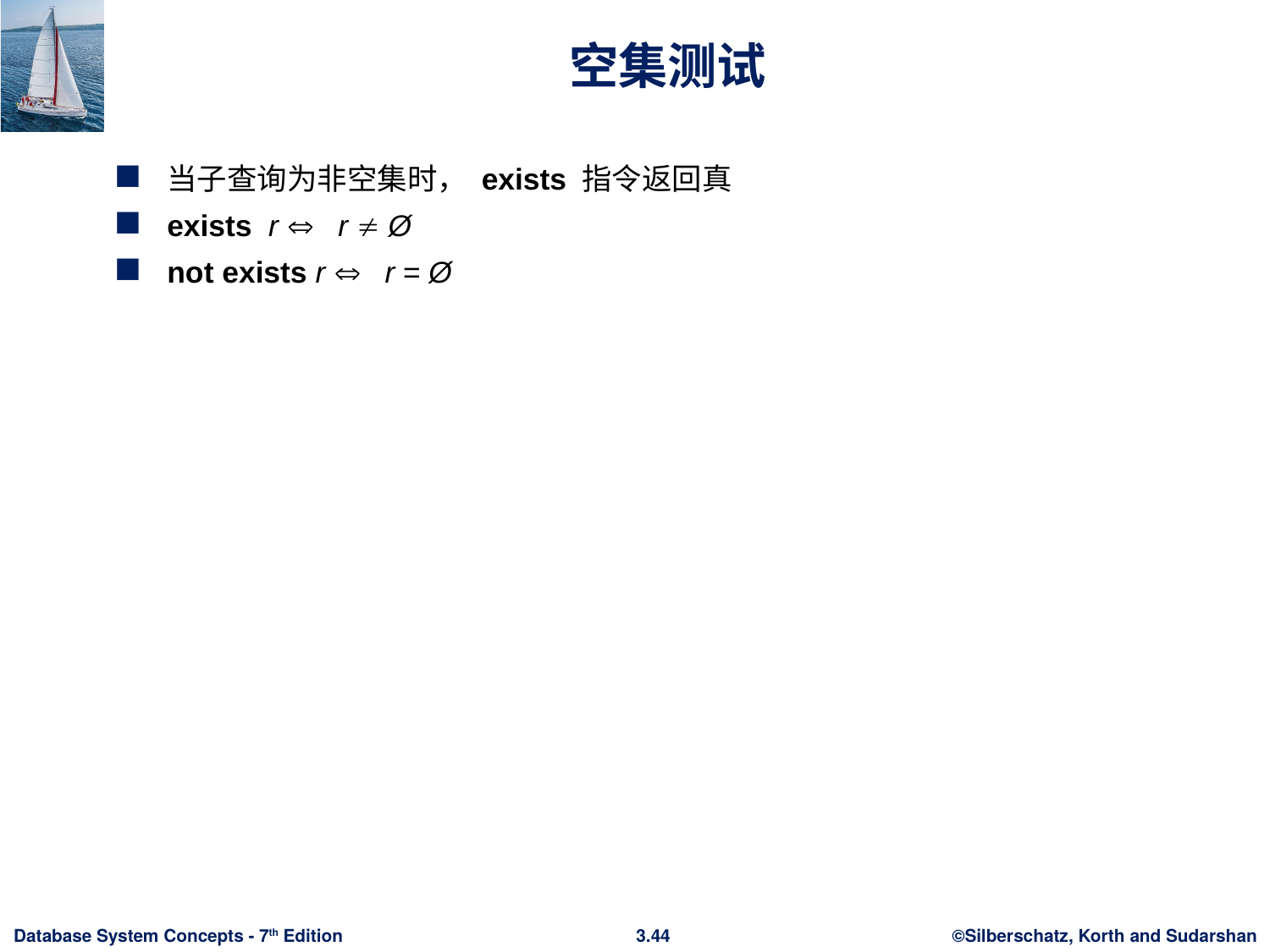

# 空集测试
当子查询为非空集时， exists 指令返回真
exists  r ⇔  r ≠ Ø
not exists r ⇔  r = Ø